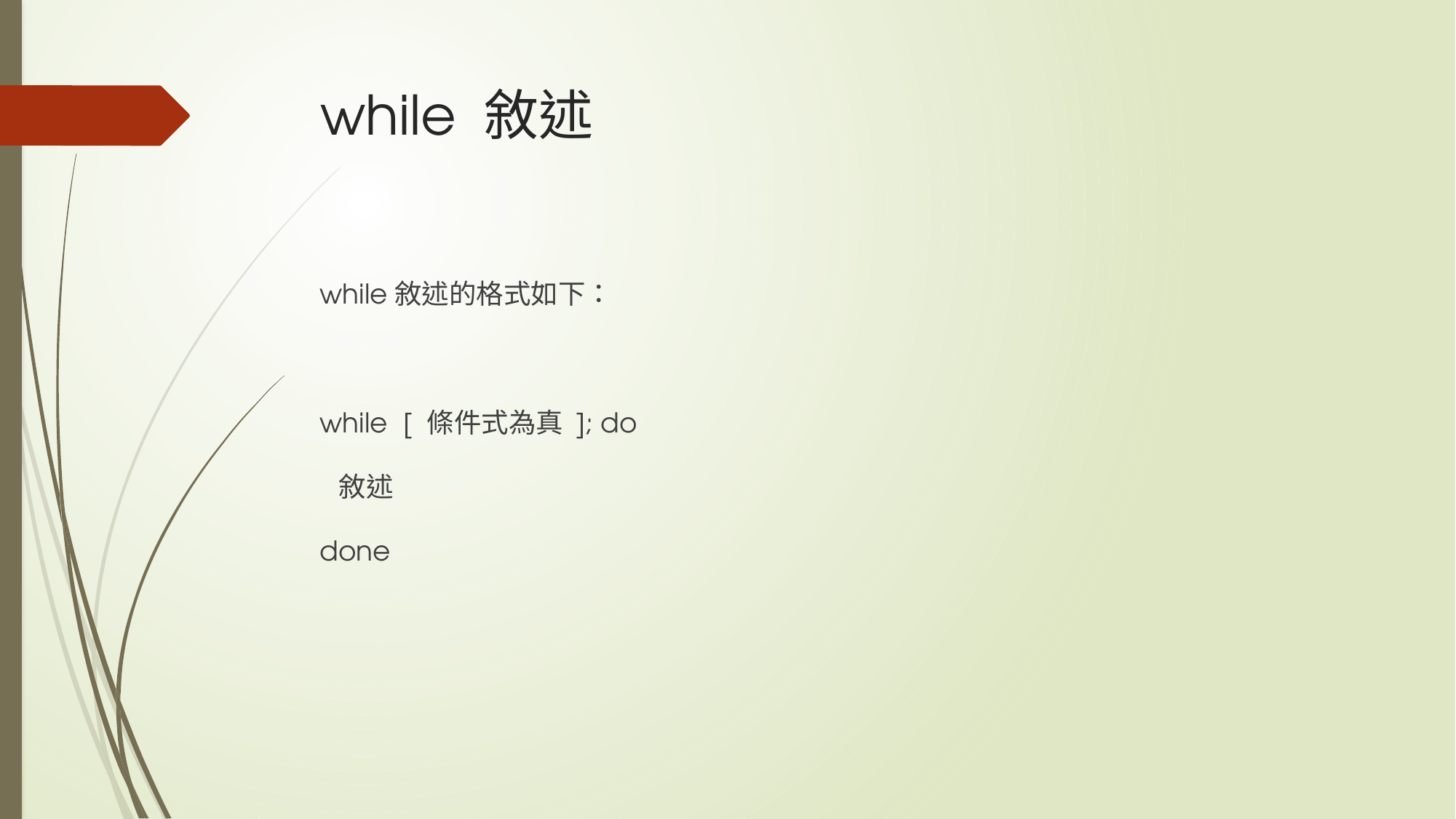

# while 敘述
while敘述的格式如下：

while  [ 條件式為真 ]; do
  敘述
done